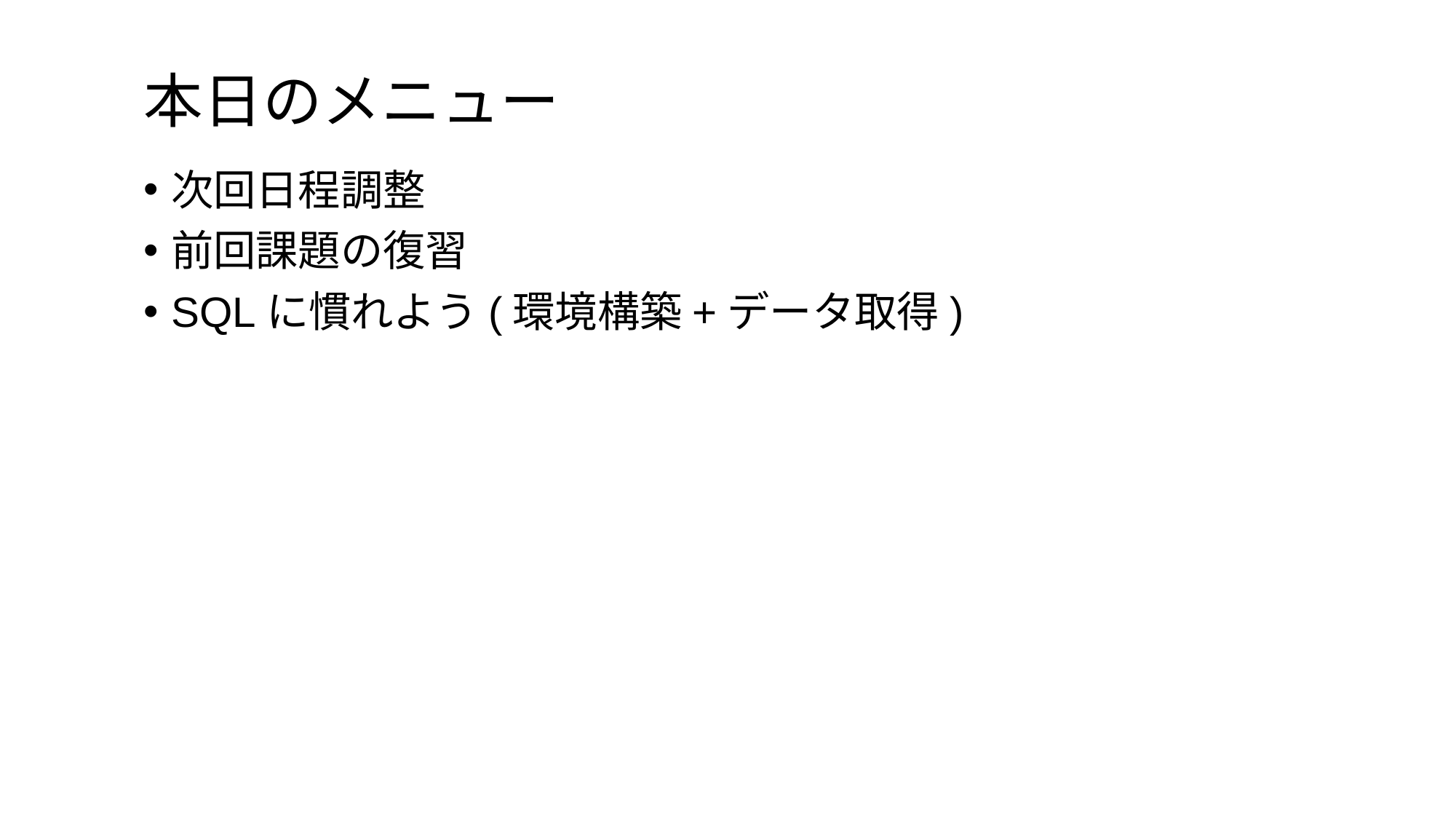

# 本日のメニュー
次回日程調整
前回課題の復習
SQLに慣れよう(環境構築+データ取得)